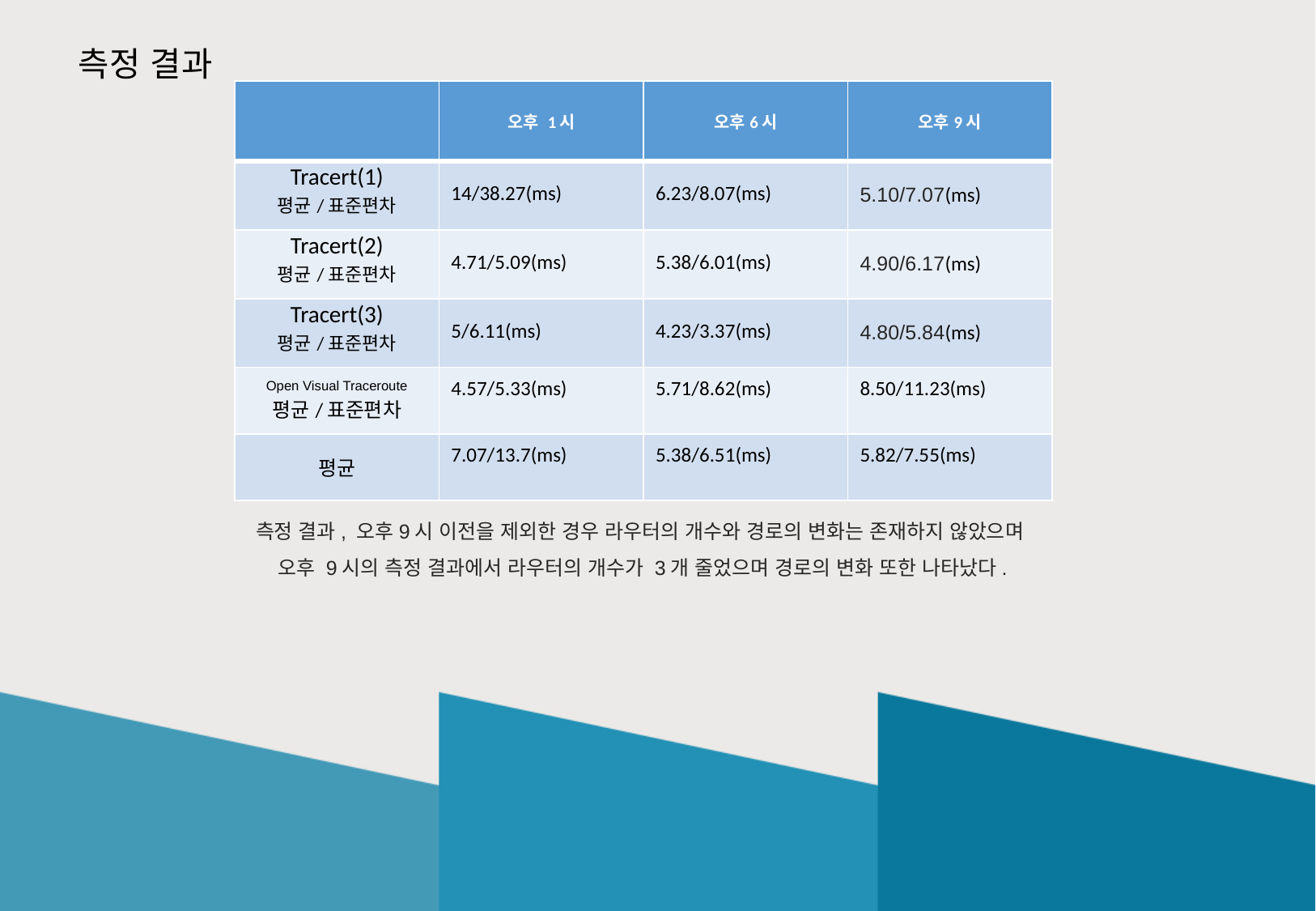

측정 결과
|  | 오후 1시 | 오후6시 | 오후9시 |
| --- | --- | --- | --- |
| Tracert(1) 평균/표준편차 | 14/38.27(ms) | 6.23/8.07(ms) | 5.10/7.07(ms) |
| Tracert(2) 평균/표준편차 | 4.71/5.09(ms) | 5.38/6.01(ms) | 4.90/6.17(ms) |
| Tracert(3) 평균/표준편차 | 5/6.11(ms) | 4.23/3.37(ms) | 4.80/5.84(ms) |
| Open Visual Traceroute 평균/표준편차 | 4.57/5.33(ms) | 5.71/8.62(ms) | 8.50/11.23(ms) |
| 평균 | 7.07/13.7(ms) | 5.38/6.51(ms) | 5.82/7.55(ms) |
측정 결과, 오후9시 이전을 제외한 경우 라우터의 개수와 경로의 변화는 존재하지 않았으며
오후 9시의 측정 결과에서 라우터의 개수가 3개 줄었으며 경로의 변화 또한 나타났다.